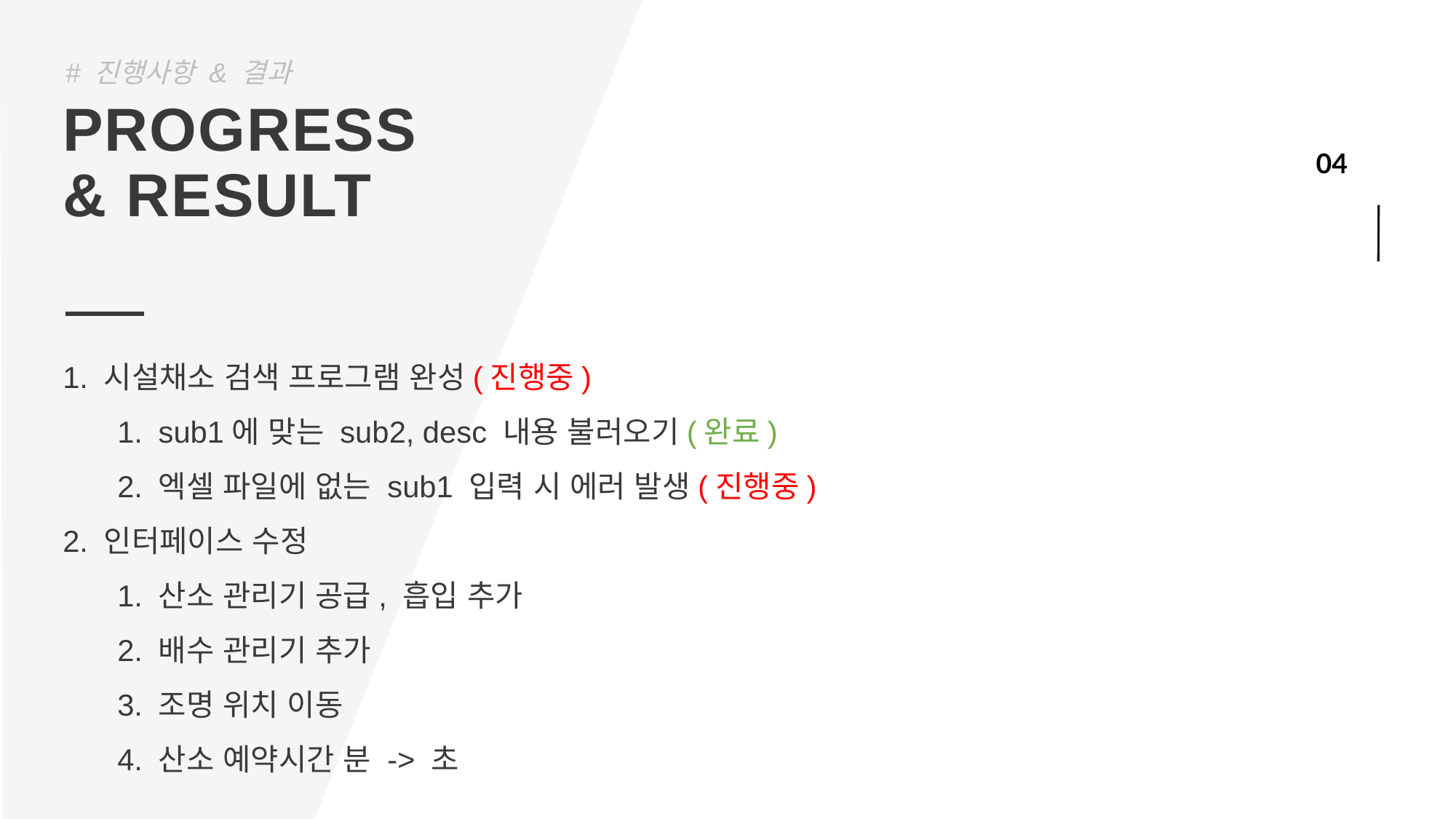

# 진행사항 & 결과
PROGRESS
& RESULT
시설채소 검색 프로그램 완성(진행중)
sub1에 맞는 sub2, desc 내용 불러오기(완료)
엑셀 파일에 없는 sub1 입력 시 에러 발생(진행중)
인터페이스 수정
산소 관리기 공급, 흡입 추가
배수 관리기 추가
조명 위치 이동
산소 예약시간 분 -> 초